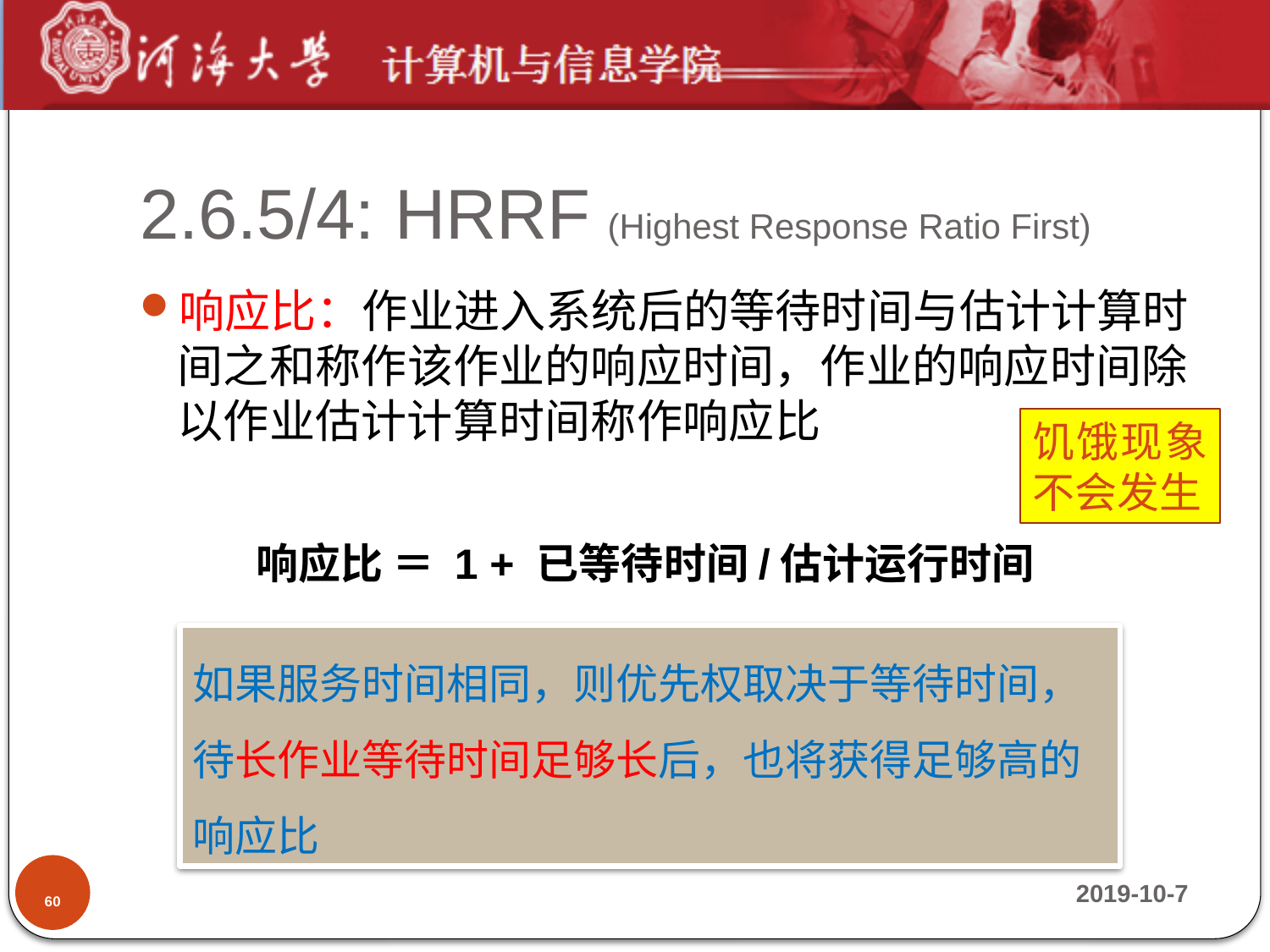

# 2.6.5/4: HRRF (Highest Response Ratio First)
响应比：作业进入系统后的等待时间与估计计算时间之和称作该作业的响应时间，作业的响应时间除以作业估计计算时间称作响应比
饥饿现象不会发生
响应比 ＝ 1 + 已等待时间/估计运行时间
如果服务时间相同，则优先权取决于等待时间，待长作业等待时间足够长后，也将获得足够高的响应比
60
2019-10-7